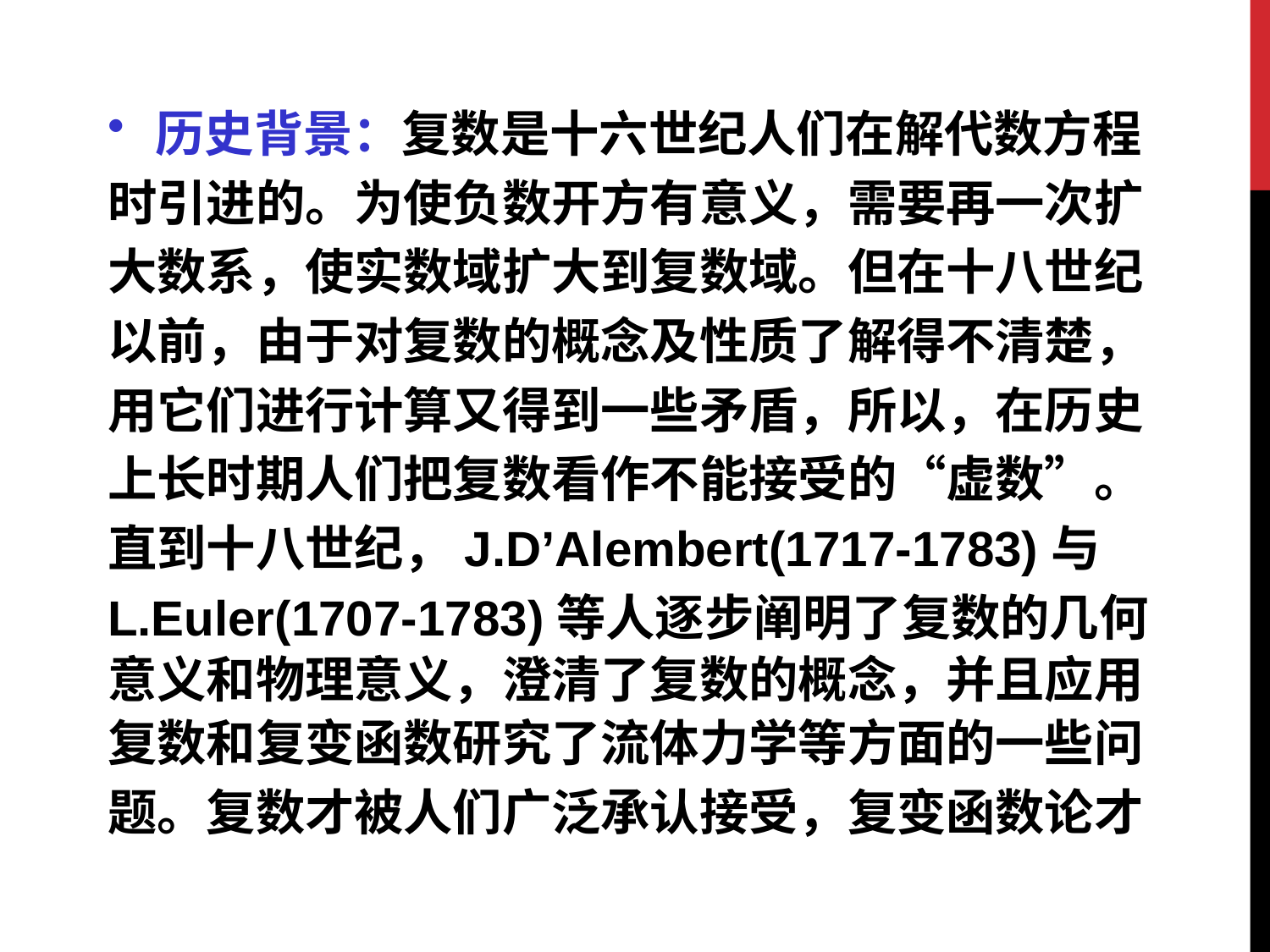

历史背景：复数是十六世纪人们在解代数方程
时引进的。为使负数开方有意义，需要再一次扩
大数系，使实数域扩大到复数域。但在十八世纪
以前，由于对复数的概念及性质了解得不清楚，
用它们进行计算又得到一些矛盾，所以，在历史
上长时期人们把复数看作不能接受的“虚数”。
直到十八世纪，J.D’Alembert(1717-1783)与
L.Euler(1707-1783)等人逐步阐明了复数的几何
意义和物理意义，澄清了复数的概念，并且应用
复数和复变函数研究了流体力学等方面的一些问
题。复数才被人们广泛承认接受，复变函数论才